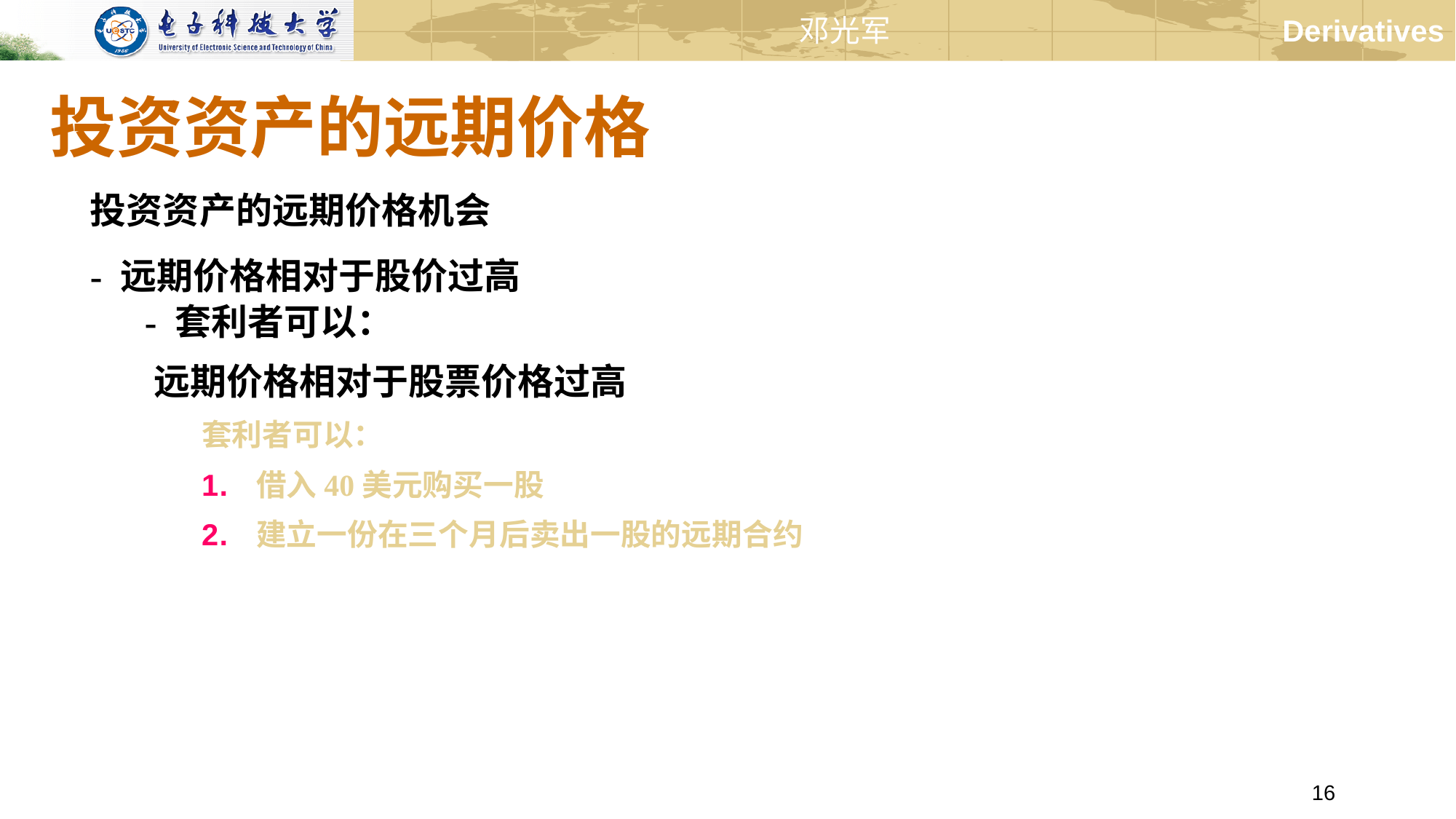

# 投资资产的远期价格
投资资产的远期价格机会
- 远期价格相对于股价过高
- 套利者可以：
远期价格相对于股票价格过高
套利者可以：
借入40美元购买一股
建立一份在三个月后卖出一股的远期合约